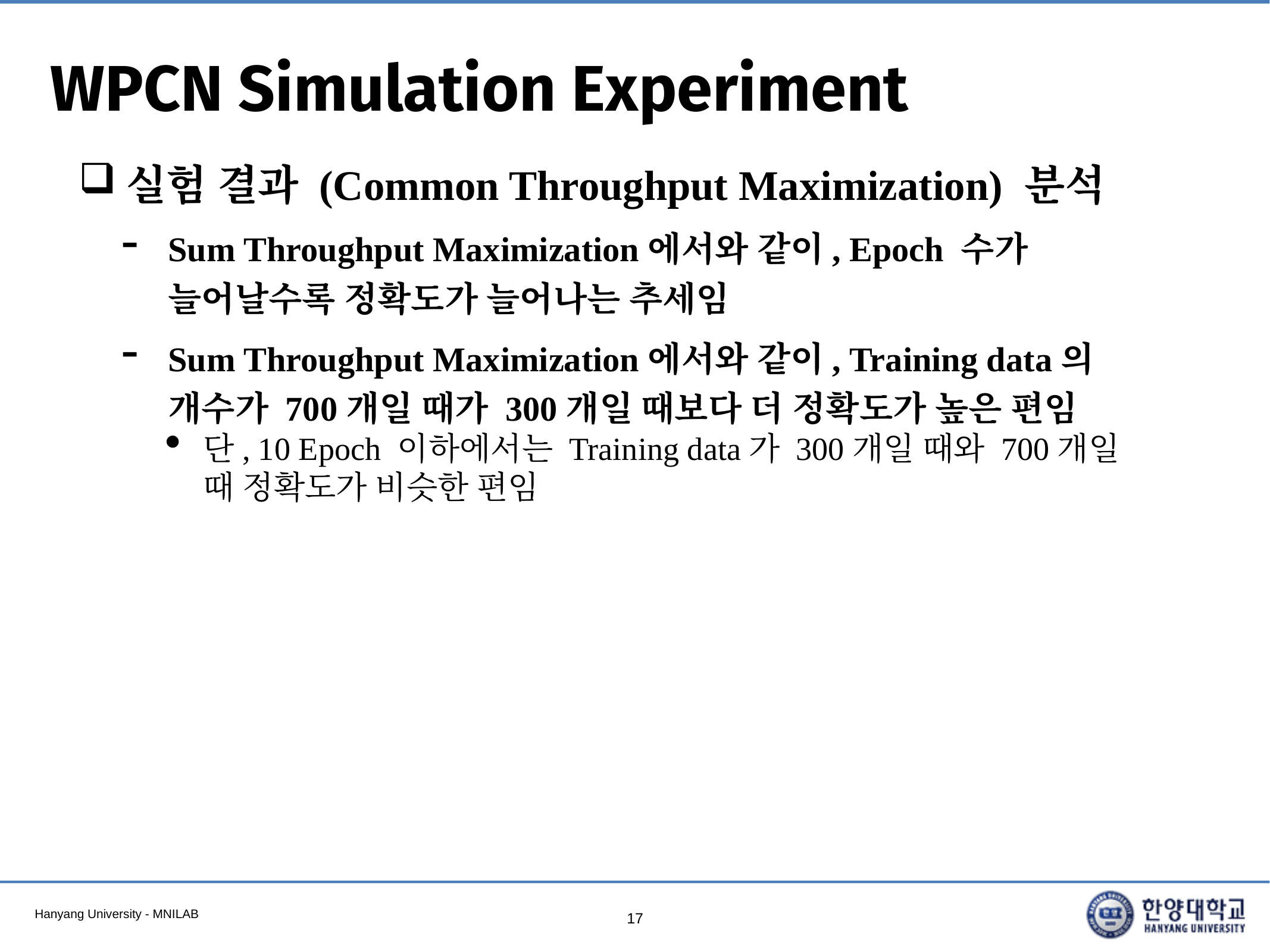

# WPCN Simulation Experiment
실험 결과 (Common Throughput Maximization) 분석
Sum Throughput Maximization에서와 같이, Epoch 수가 늘어날수록 정확도가 늘어나는 추세임
Sum Throughput Maximization에서와 같이, Training data의 개수가 700개일 때가 300개일 때보다 더 정확도가 높은 편임
단, 10 Epoch 이하에서는 Training data가 300개일 때와 700개일 때 정확도가 비슷한 편임
17